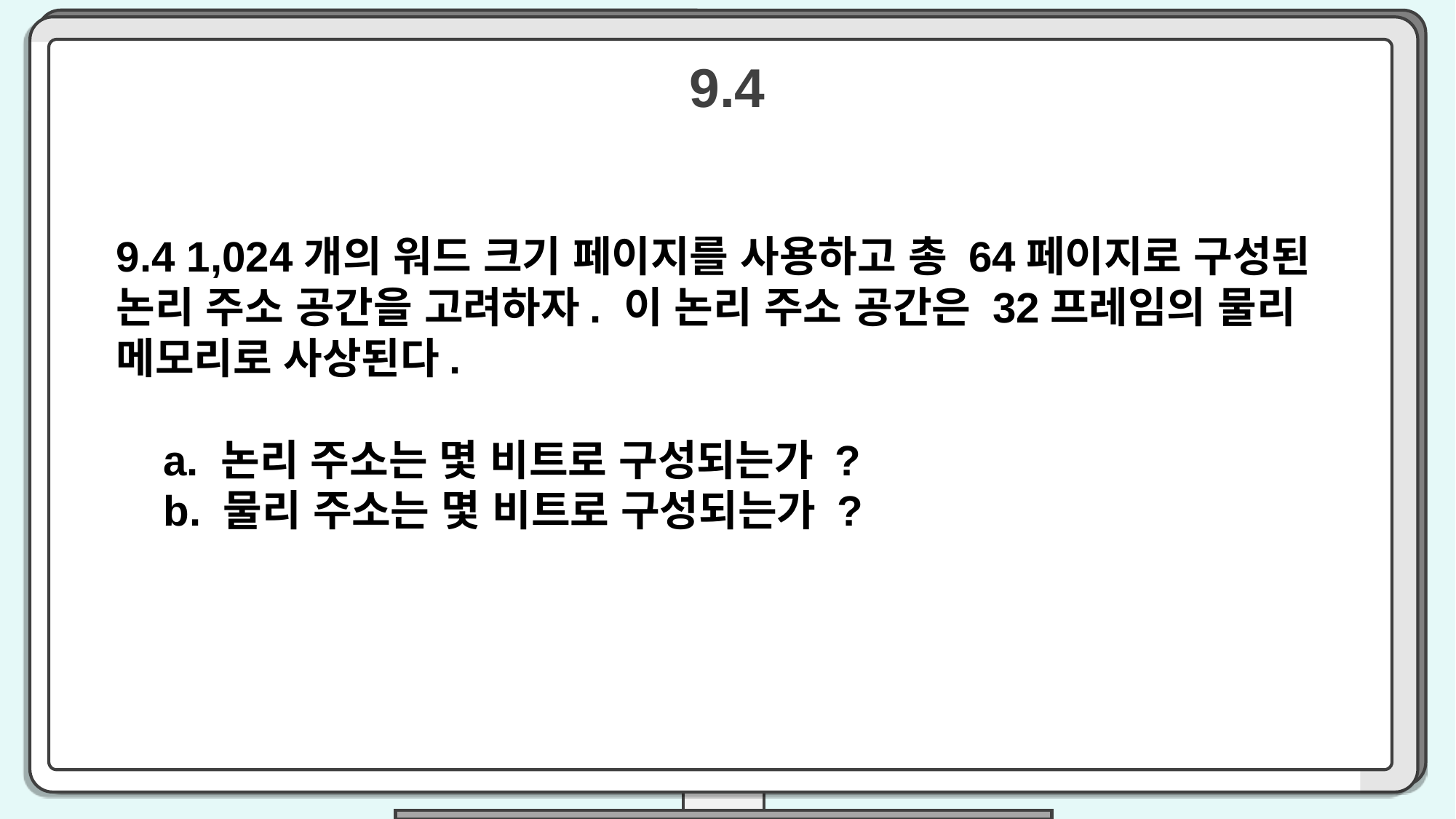

9.4

9.4 1,024개의 워드 크기 페이지를 사용하고 총 64페이지로 구성된 논리 주소 공간을 고려하자. 이 논리 주소 공간은 32프레임의 물리 메모리로 사상된다.

    a. 논리 주소는 몇 비트로 구성되는가 ?
    b. 물리 주소는 몇 비트로 구성되는가 ?